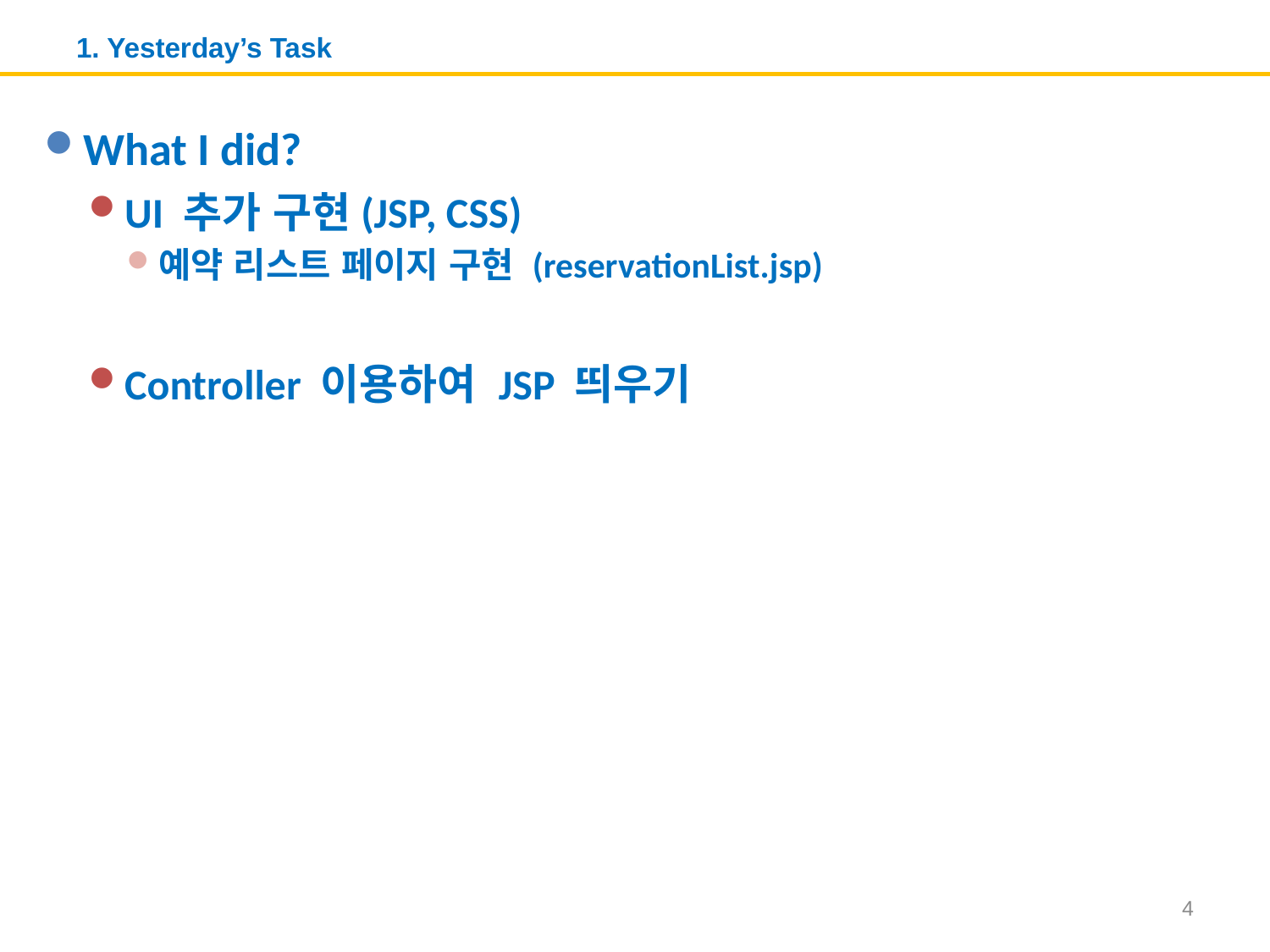

# 1. Yesterday’s Task
What I did?
UI 추가 구현(JSP, CSS)
예약 리스트 페이지 구현 (reservationList.jsp)

Controller 이용하여 JSP 띄우기

4